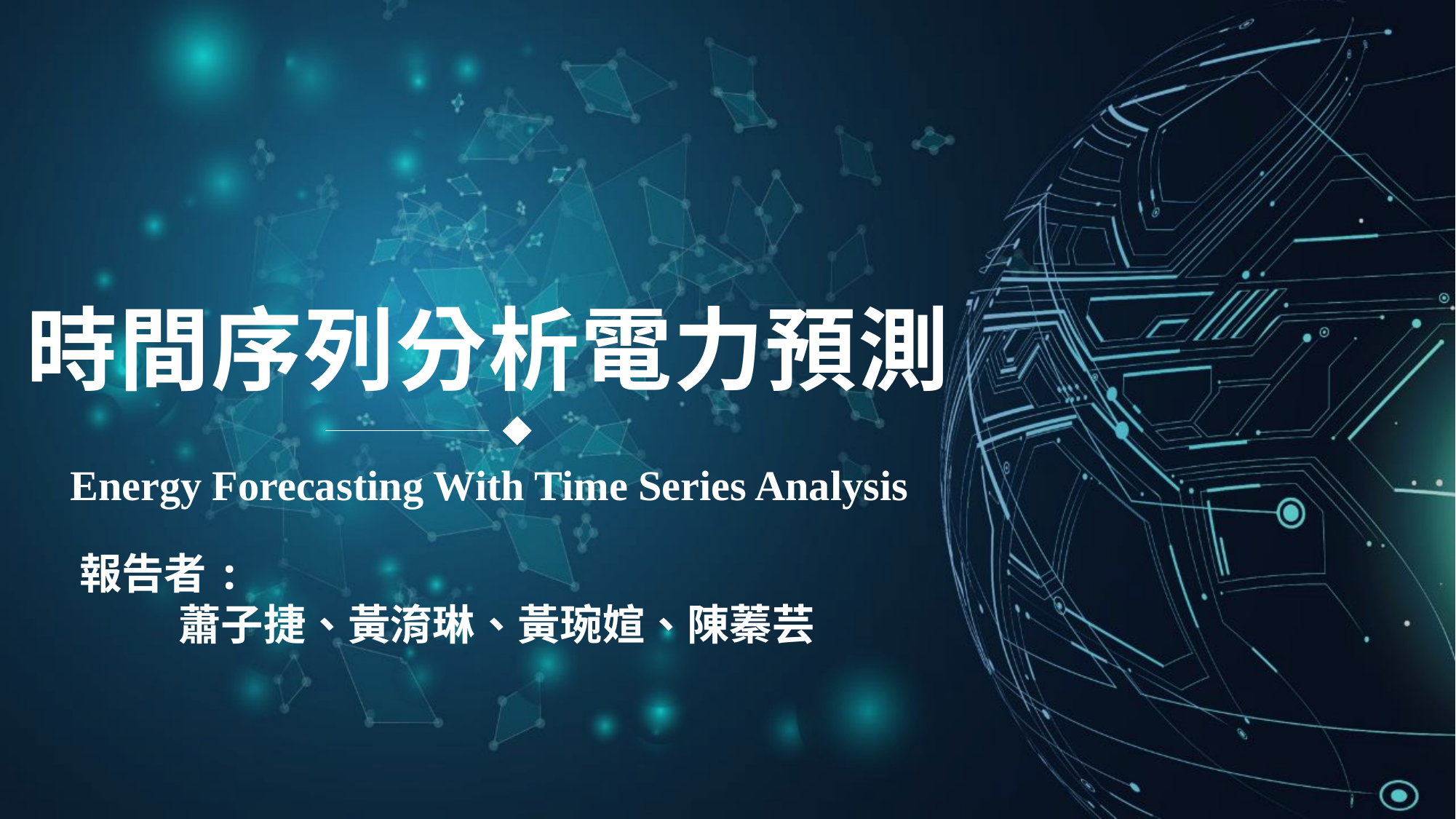

時間序列分析電力預測

Energy Forecasting With Time Series Analysis
報告者:
蕭子捷、黃淯琳、黃琬媗、陳蓁芸